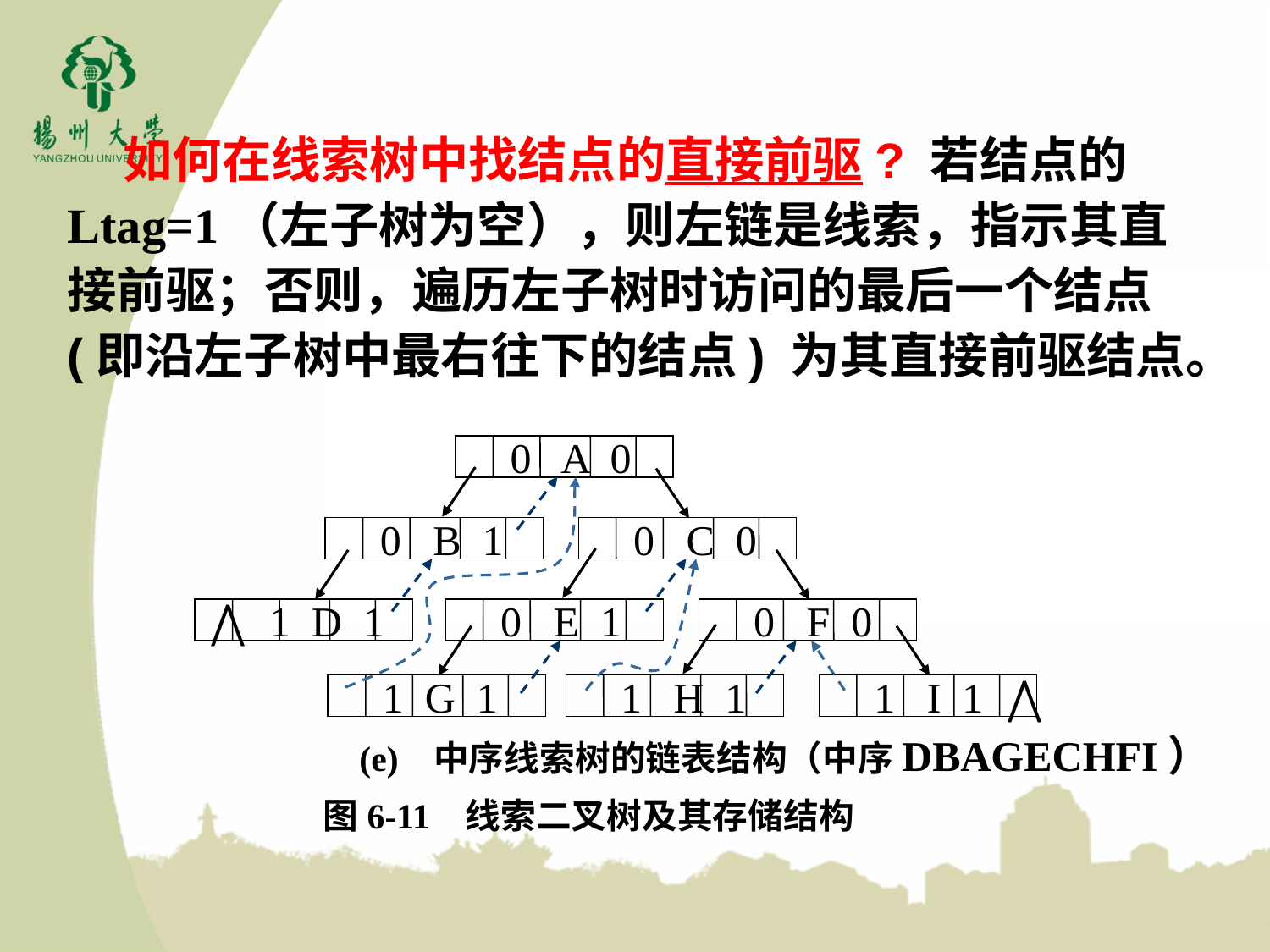

如何在线索树中找结点的直接前驱? 若结点的Ltag=1（左子树为空），则左链是线索，指示其直接前驱；否则，遍历左子树时访问的最后一个结点(即沿左子树中最右往下的结点) 为其直接前驱结点。
    0   A  0

    0   B  1

    0   C  0

⋀  1  D  1

    0   E  1

    0   F  0

    1  G  1

    1   H  1

    1   I  1  ⋀

(e)   中序线索树的链表结构（中序DBAGECHFI）
图6-11   线索二叉树及其存储结构